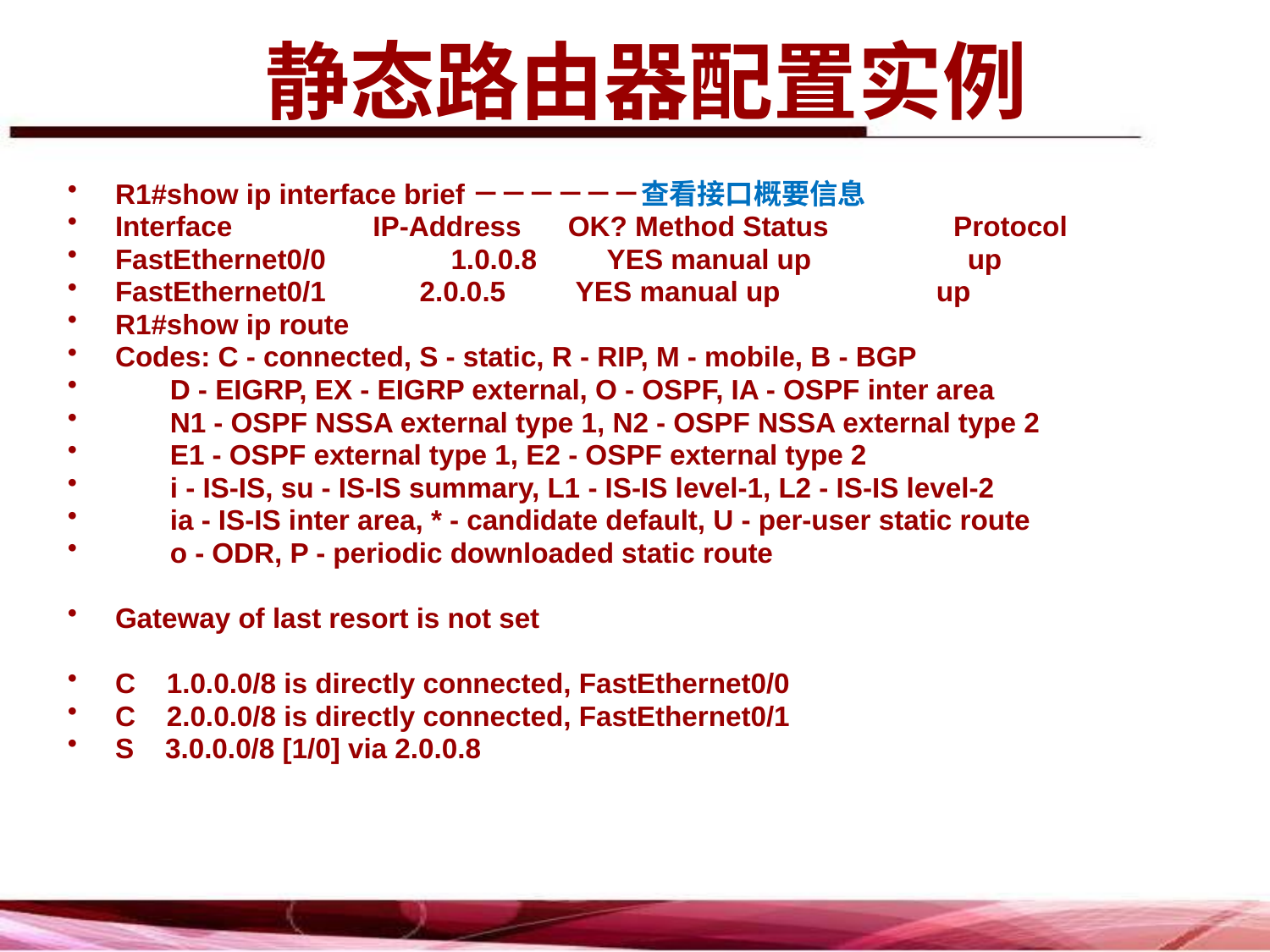

# 静态路由器配置实例
R1#show ip interface brief－－－－－－查看接口概要信息
Interface                  IP-Address      OK? Method Status                Protocol
FastEthernet0/0                1.0.0.8         YES manual up                    up
FastEthernet0/1            2.0.0.5         YES manual up                    up
R1#show ip route
Codes: C - connected, S - static, R - RIP, M - mobile, B - BGP
       D - EIGRP, EX - EIGRP external, O - OSPF, IA - OSPF inter area
       N1 - OSPF NSSA external type 1, N2 - OSPF NSSA external type 2
       E1 - OSPF external type 1, E2 - OSPF external type 2
       i - IS-IS, su - IS-IS summary, L1 - IS-IS level-1, L2 - IS-IS level-2
       ia - IS-IS inter area, * - candidate default, U - per-user static route
       o - ODR, P - periodic downloaded static route

Gateway of last resort is not set

C    1.0.0.0/8 is directly connected, FastEthernet0/0
C    2.0.0.0/8 is directly connected, FastEthernet0/1
S    3.0.0.0/8 [1/0] via 2.0.0.8